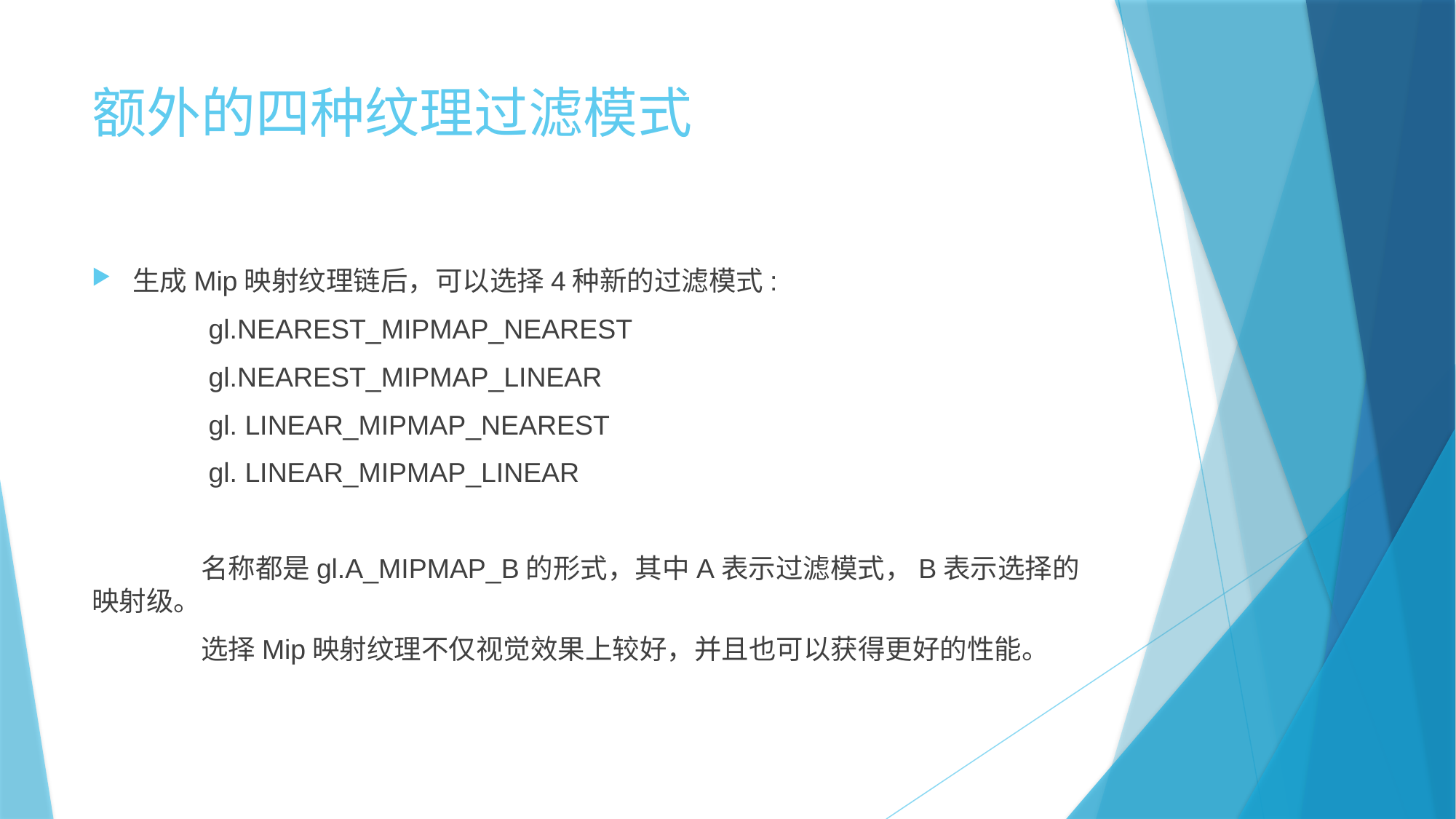

# 额外的四种纹理过滤模式
生成Mip映射纹理链后，可以选择4种新的过滤模式:
	 gl.NEAREST_MIPMAP_NEAREST
	 gl.NEAREST_MIPMAP_LINEAR
	 gl. LINEAR_MIPMAP_NEAREST
	 gl. LINEAR_MIPMAP_LINEAR

	名称都是gl.A_MIPMAP_B的形式，其中A表示过滤模式，B表示选择的映射级。
	选择Mip映射纹理不仅视觉效果上较好，并且也可以获得更好的性能。